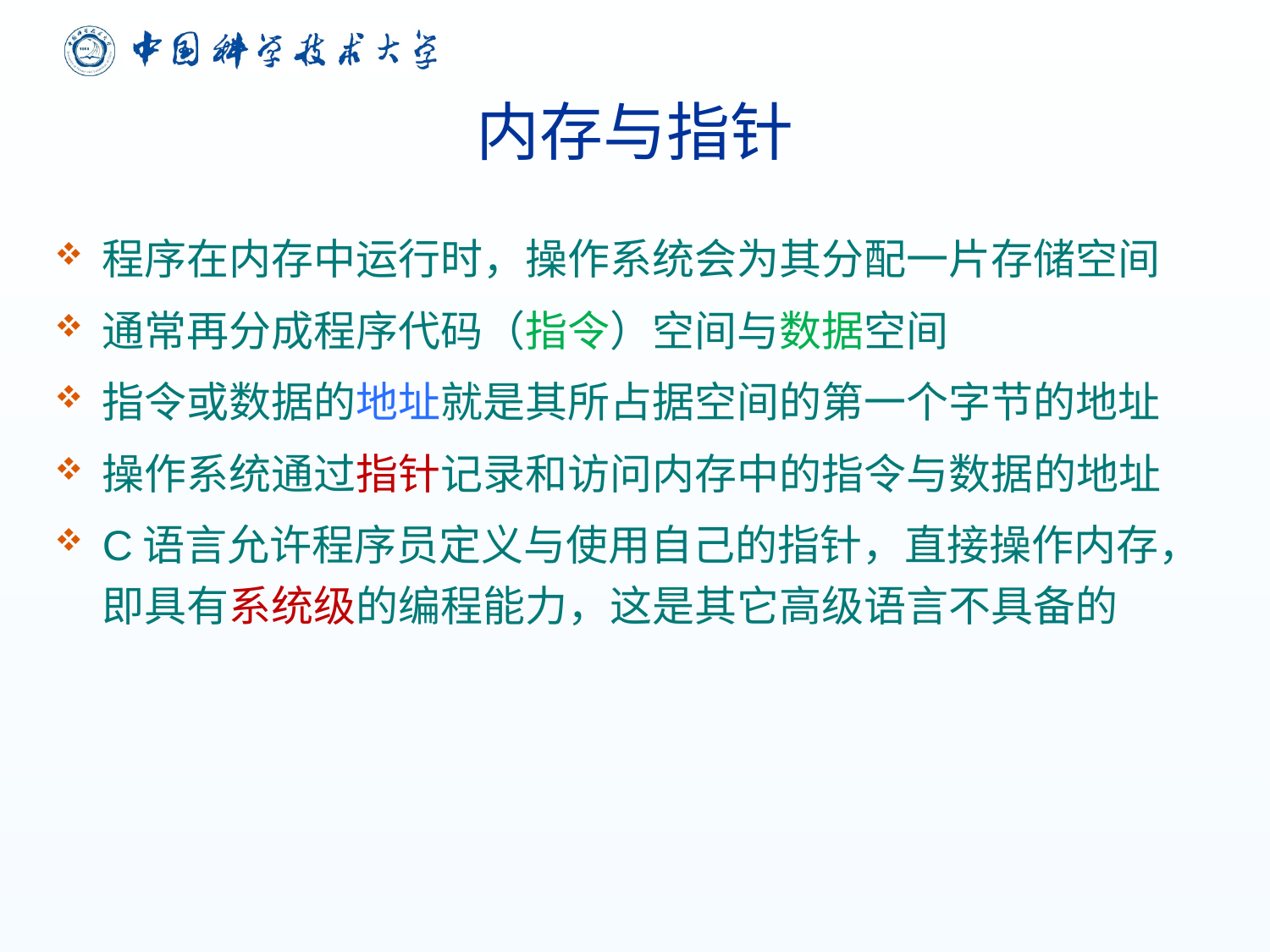

# 内存与指针
程序在内存中运行时，操作系统会为其分配一片存储空间
通常再分成程序代码（指令）空间与数据空间
指令或数据的地址就是其所占据空间的第一个字节的地址
操作系统通过指针记录和访问内存中的指令与数据的地址
C语言允许程序员定义与使用自己的指针，直接操作内存，即具有系统级的编程能力，这是其它高级语言不具备的